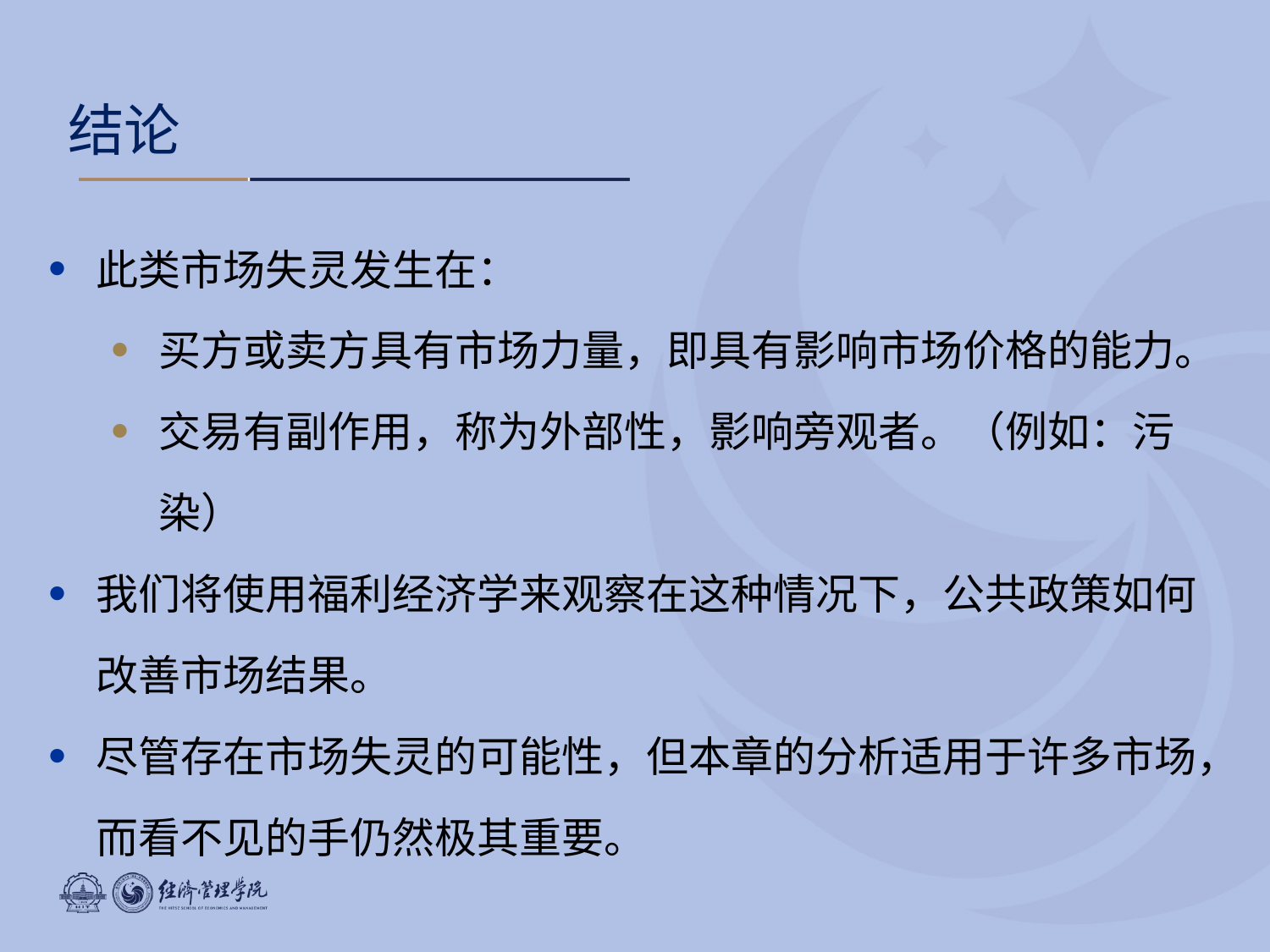

# 结论
此类市场失灵发生在：
买方或卖方具有市场力量，即具有影响市场价格的能力。
交易有副作用，称为外部性，影响旁观者。（例如：污染）
我们将使用福利经济学来观察在这种情况下，公共政策如何改善市场结果。
尽管存在市场失灵的可能性，但本章的分析适用于许多市场，而看不见的手仍然极其重要。